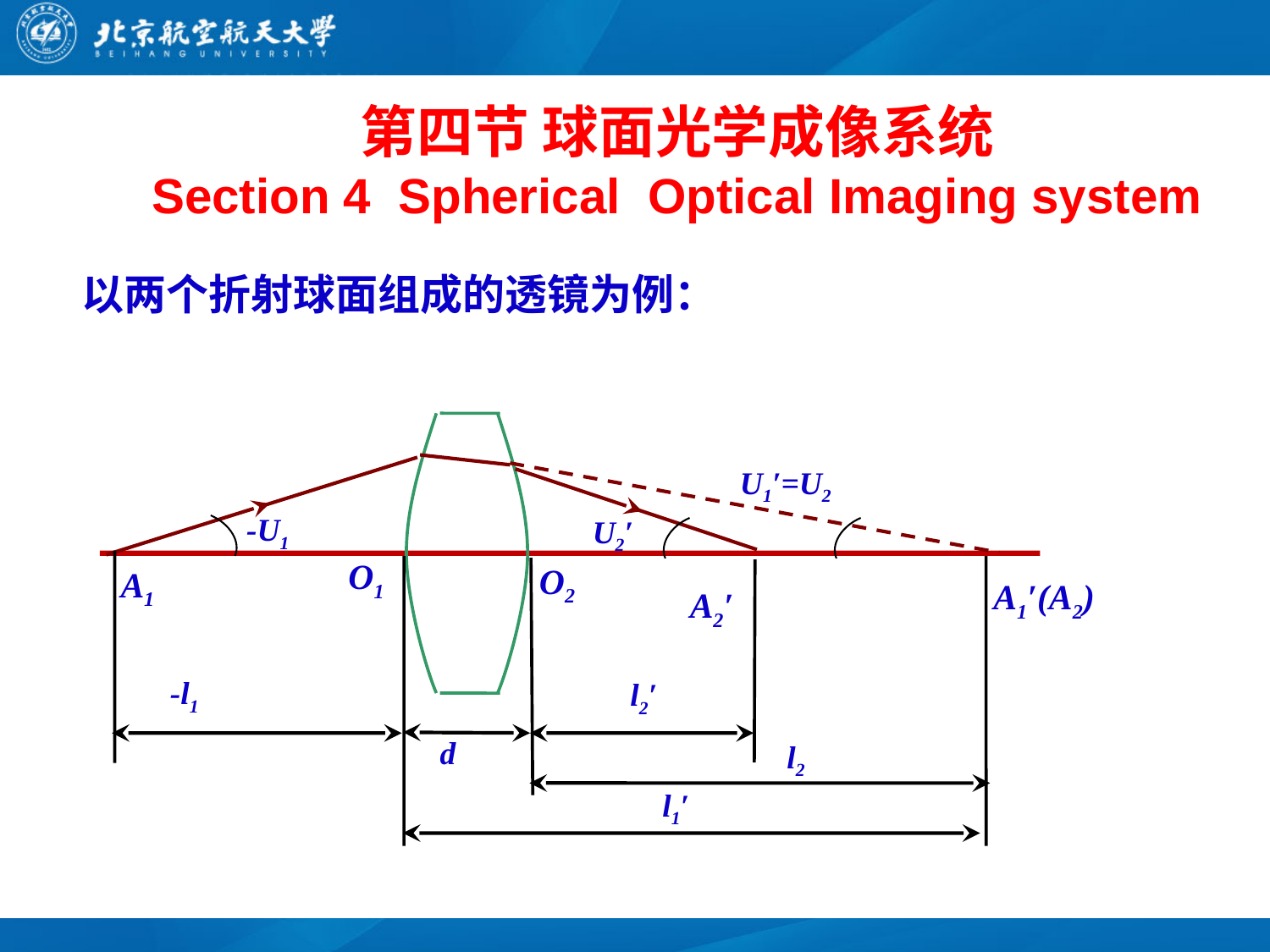

第四节 球面光学成像系统
Section 4  Spherical  Optical Imaging system
以两个折射球面组成的透镜为例：

U1′=U2

-U1
U2′

O1

O2

A1
A1′(A2)
A2′
-l1
l2′

d

l2

l1′